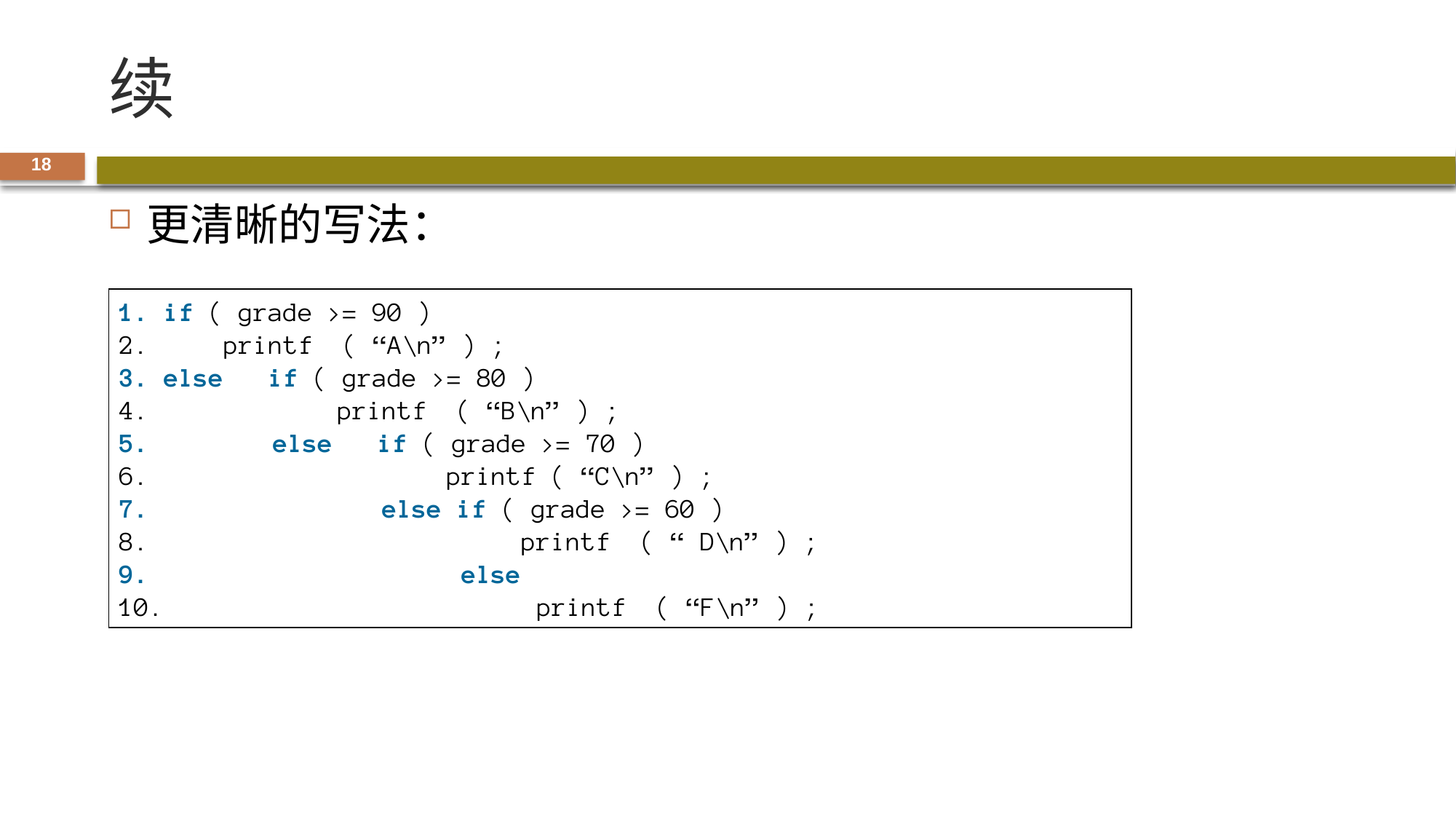

# 续
18
更清晰的写法：
 if ( grade >= 90 )
     printf  ( “A\n” ) ;
 else   if ( grade >= 80 )
      	printf  ( “B\n” ) ;
 	   else   if ( grade >= 70 )
      		printf ( “C\n” ) ;
 		   else if ( grade >= 60 )
     			     printf  ( “ D\n” ) ;
 			 else
                         printf  ( “F\n” ) ;